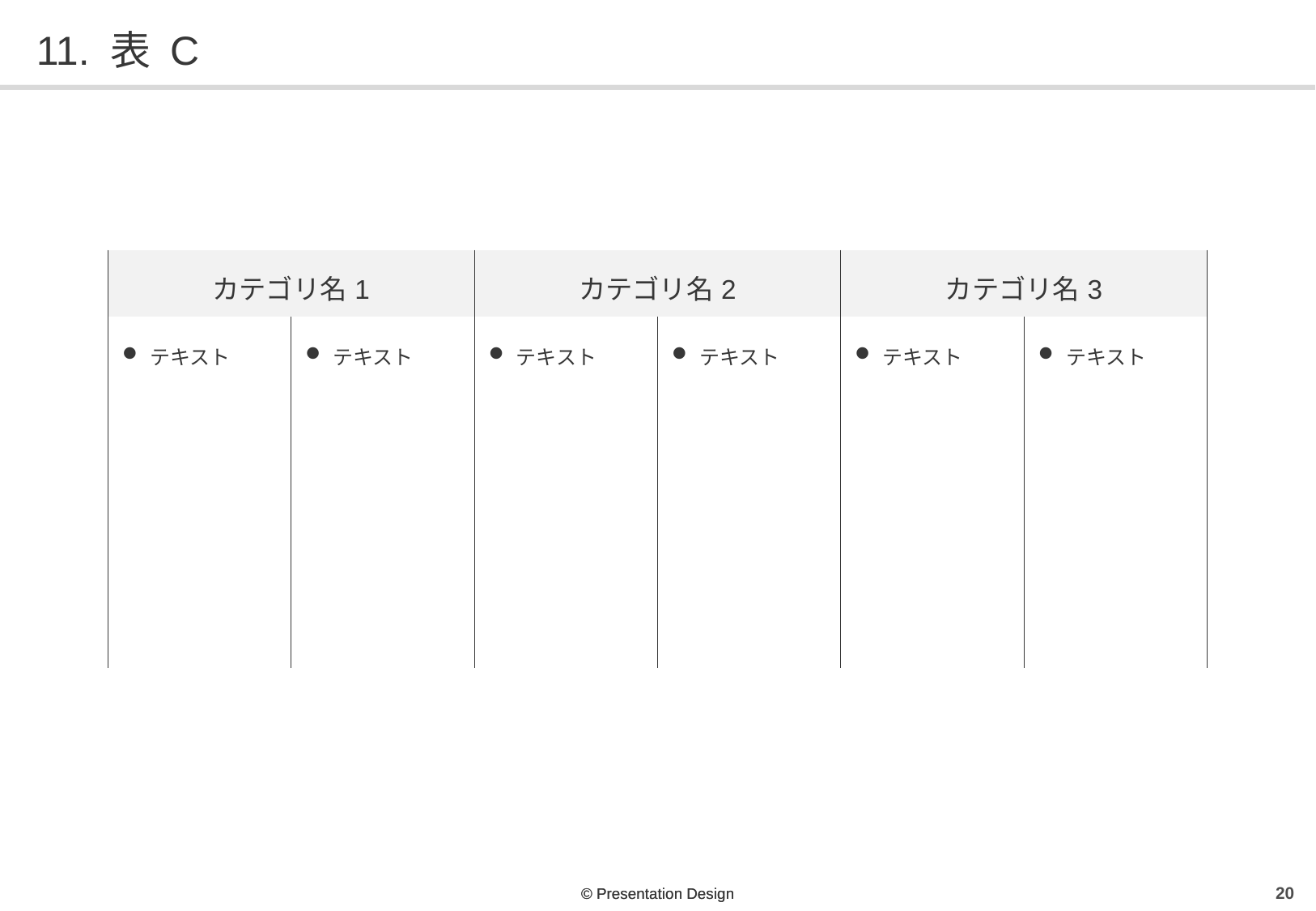

# 11. 表 C
| カテゴリ名1 |  | カテゴリ名2 |  | カテゴリ名3 |  |
| --- | --- | --- | --- | --- | --- |
| テキスト | テキスト | テキスト | テキスト | テキスト | テキスト |
20